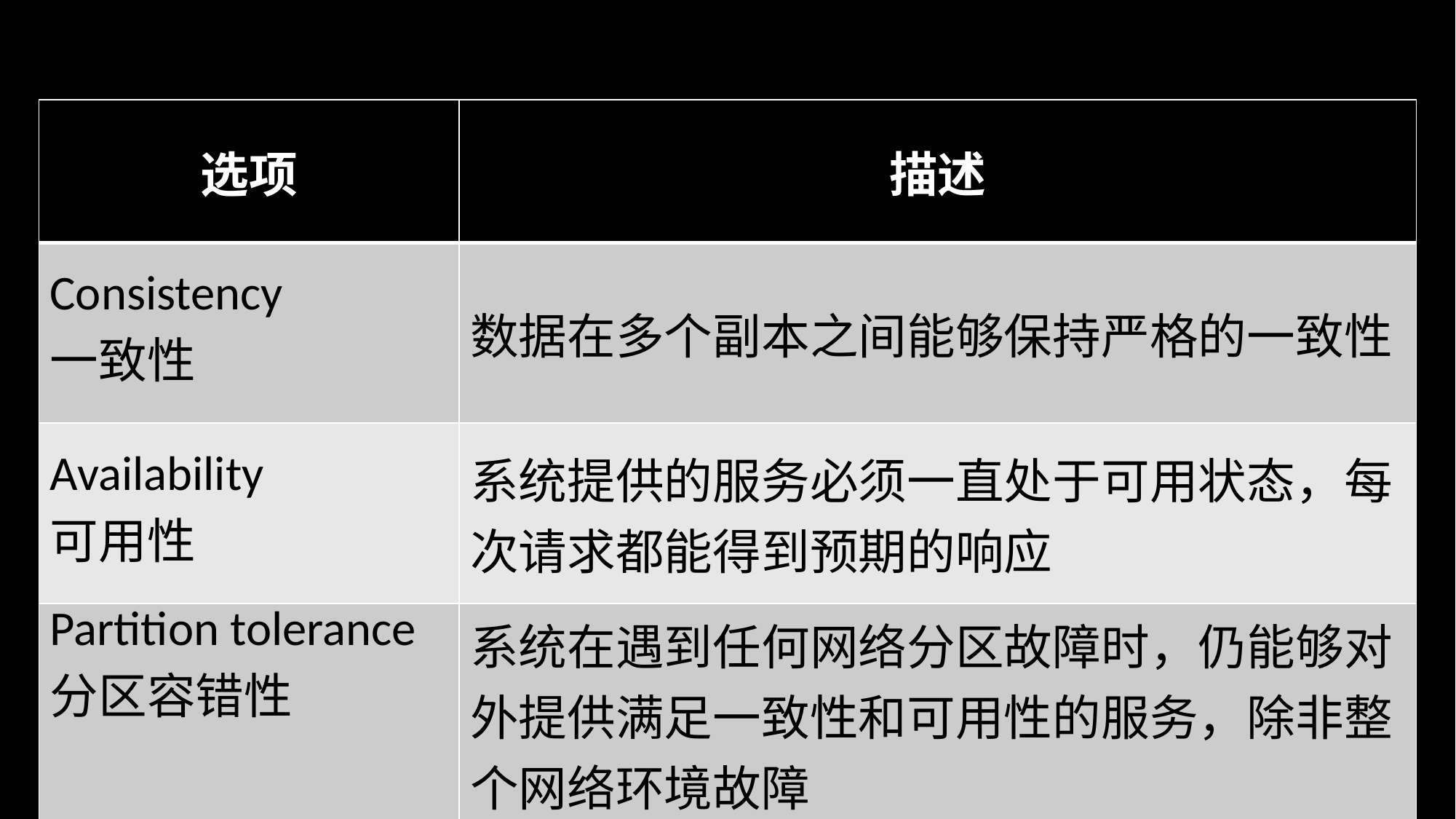

| 选项 | 描述 |
| --- | --- |
| Consistency 一致性 | 数据在多个副本之间能够保持严格的一致性 |
| Availability 可用性 | 系统提供的服务必须一直处于可用状态，每次请求都能得到预期的响应 |
| Partition tolerance 分区容错性 | 系统在遇到任何网络分区故障时，仍能够对外提供满足一致性和可用性的服务，除非整个网络环境故障 |